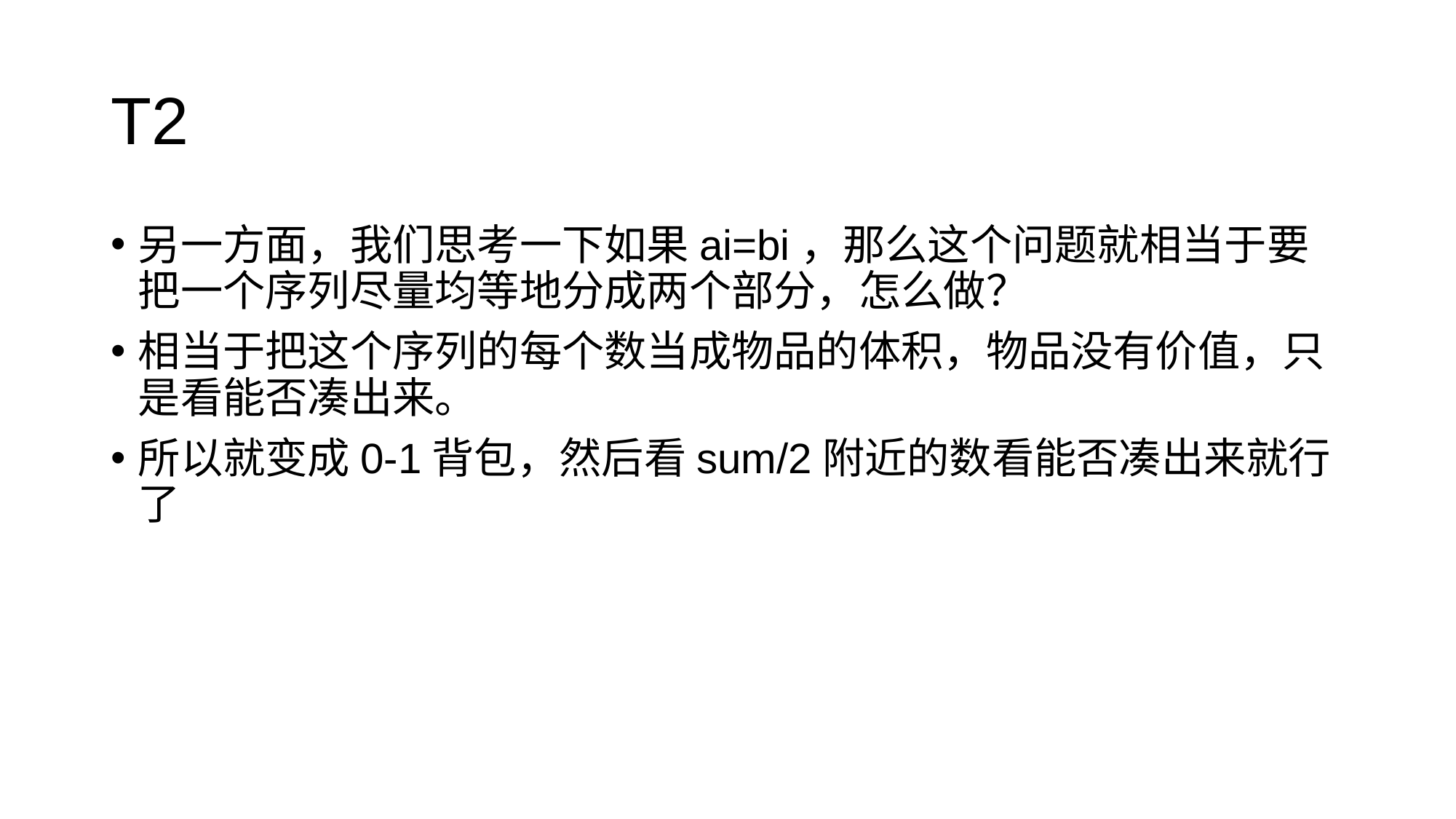

# T2
另一方面，我们思考一下如果ai=bi，那么这个问题就相当于要把一个序列尽量均等地分成两个部分，怎么做？
相当于把这个序列的每个数当成物品的体积，物品没有价值，只是看能否凑出来。
所以就变成0-1背包，然后看sum/2附近的数看能否凑出来就行了